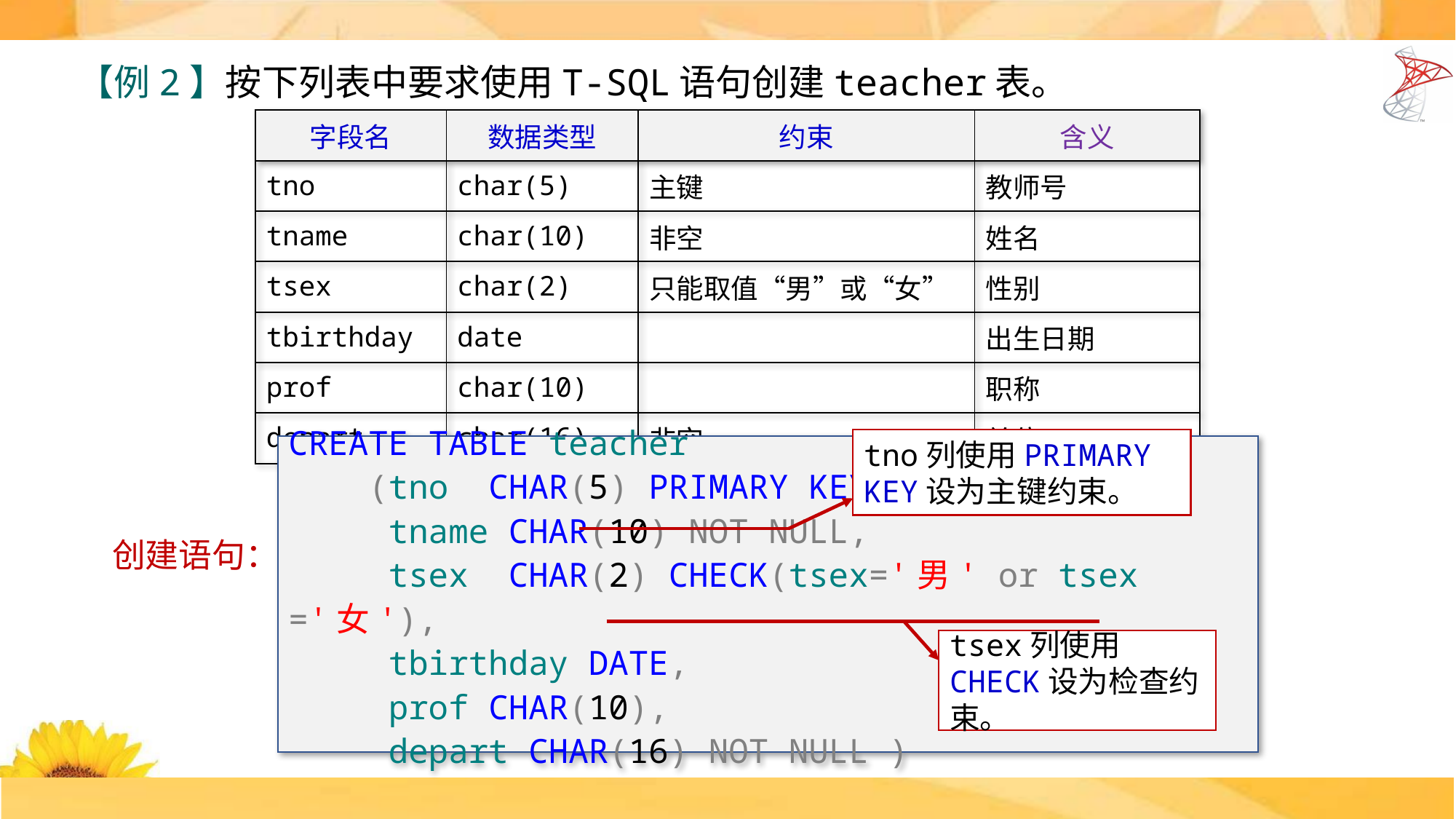

【例2】按下列表中要求使用T-SQL语句创建teacher表。

| 字段名 | 数据类型 | 约束 | 含义 |
| --- | --- | --- | --- |
| tno | char(5) | 主键 | 教师号 |
| tname | char(10) | 非空 | 姓名 |
| tsex | char(2) | 只能取值“男”或“女” | 性别 |
| tbirthday | date |  | 出生日期 |
| prof | char(10) |  | 职称 |
| depart | char(16) | 非空 | 单位 |

tno列使用PRIMARY KEY设为主键约束。
CREATE TABLE teacher
    (tno  CHAR(5) PRIMARY KEY,
     tname CHAR(10) NOT NULL,
     tsex  CHAR(2) CHECK(tsex='男' or tsex='女'),
     tbirthday DATE,
     prof CHAR(10),
     depart CHAR(16) NOT NULL )
创建语句：

tsex列使用CHECK设为检查约束。